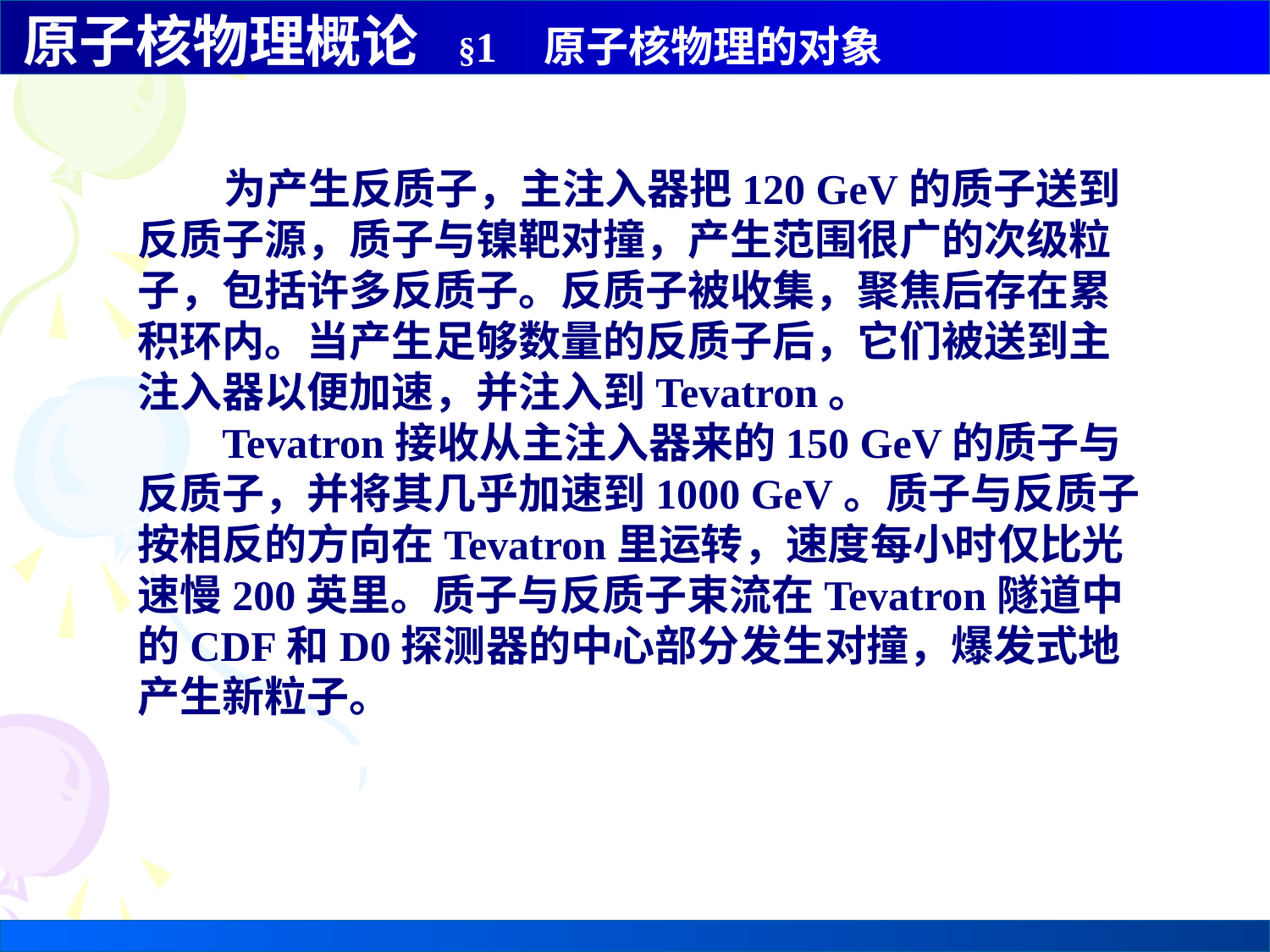

为产生反质子，主注入器把120 GeV的质子送到反质子源，质子与镍靶对撞，产生范围很广的次级粒子，包括许多反质子。反质子被收集，聚焦后存在累积环内。当产生足够数量的反质子后，它们被送到主注入器以便加速，并注入到Tevatron。
        Tevatron接收从主注入器来的150 GeV的质子与反质子，并将其几乎加速到1000 GeV。质子与反质子按相反的方向在Tevatron里运转，速度每小时仅比光速慢200英里。质子与反质子束流在Tevatron隧道中的CDF和D0探测器的中心部分发生对撞，爆发式地产生新粒子。